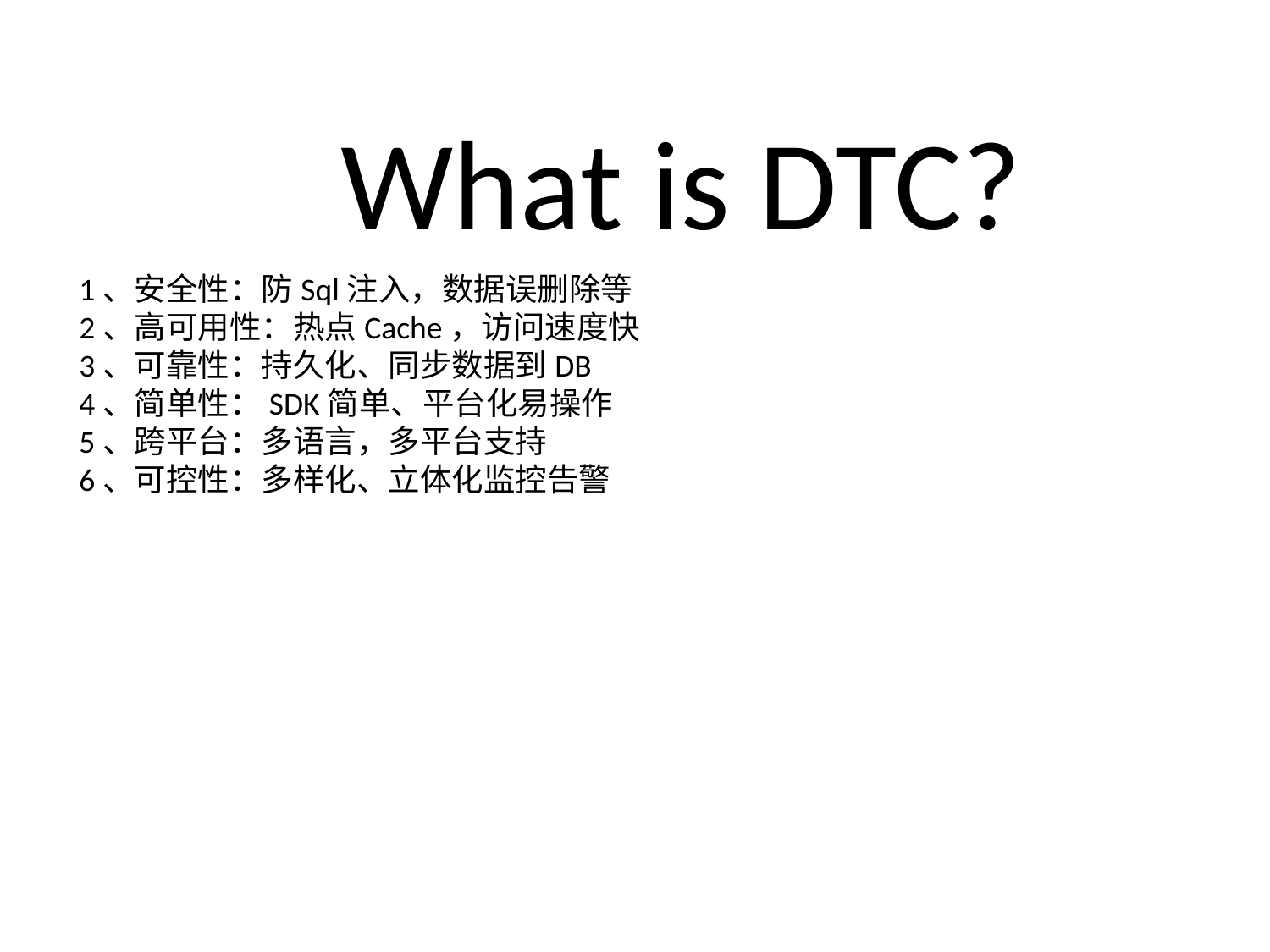

What is DTC?
1、安全性：防Sql注入，数据误删除等
2、高可用性：热点Cache，访问速度快
3、可靠性：持久化、同步数据到DB
4、简单性：SDK简单、平台化易操作
5、跨平台：多语言，多平台支持
6、可控性：多样化、立体化监控告警